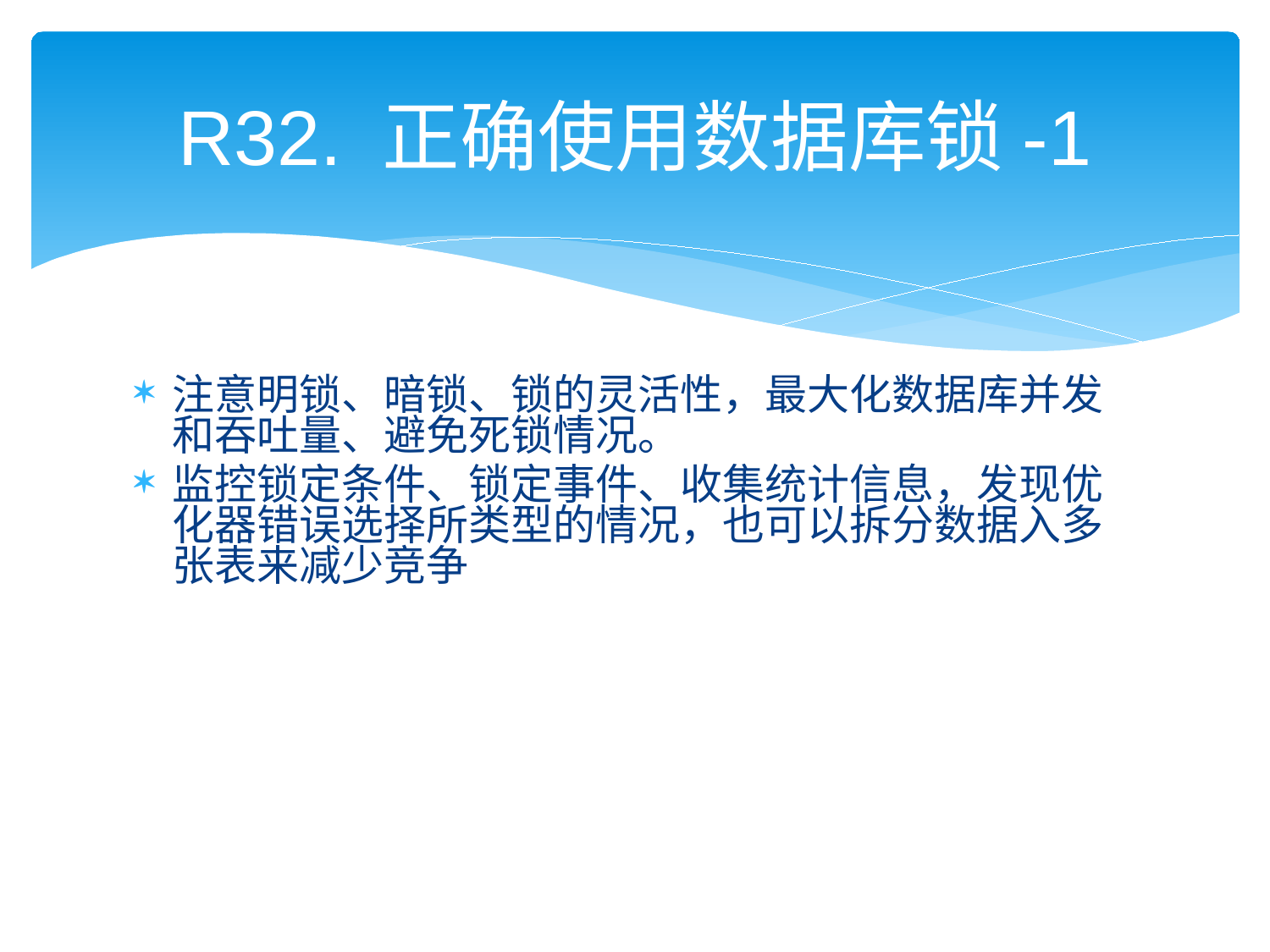

# R32. 正确使用数据库锁-1
注意明锁、暗锁、锁的灵活性，最大化数据库并发和吞吐量、避免死锁情况。
监控锁定条件、锁定事件、收集统计信息，发现优化器错误选择所类型的情况，也可以拆分数据入多张表来减少竞争